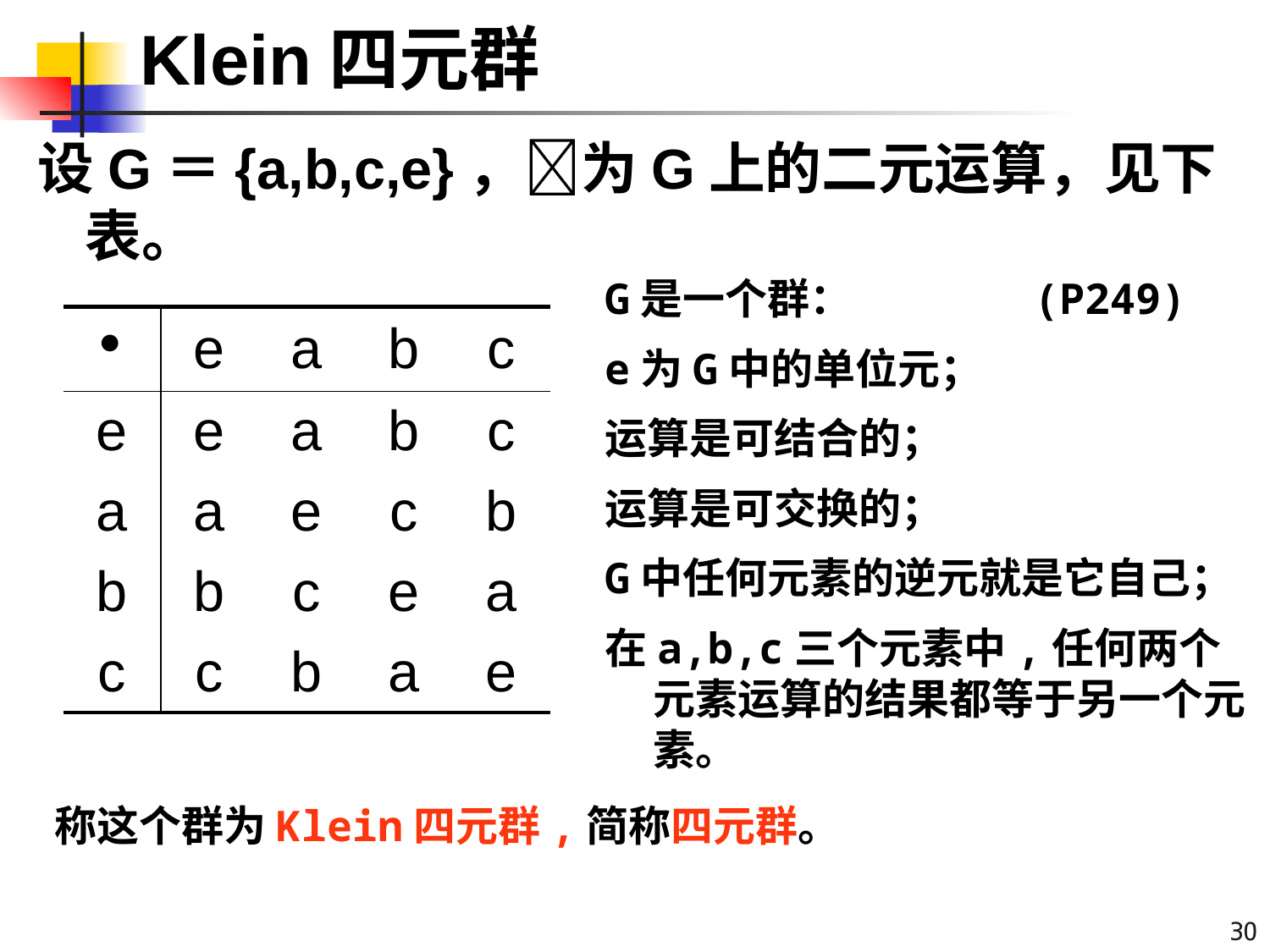

# Klein四元群
设G＝{a,b,c,e}，•为G上的二元运算，见下表。
G是一个群：		(P249)
e为G中的单位元；
运算是可结合的；
运算是可交换的；
G中任何元素的逆元就是它自己；
在a,b,c三个元素中,任何两个元素运算的结果都等于另一个元素。
| • | e | a | b | c |
| --- | --- | --- | --- | --- |
| e | e | a | b | c |
| a | a | e | c | b |
| b | b | c | e | a |
| c | c | b | a | e |
称这个群为Klein四元群,简称四元群。
30